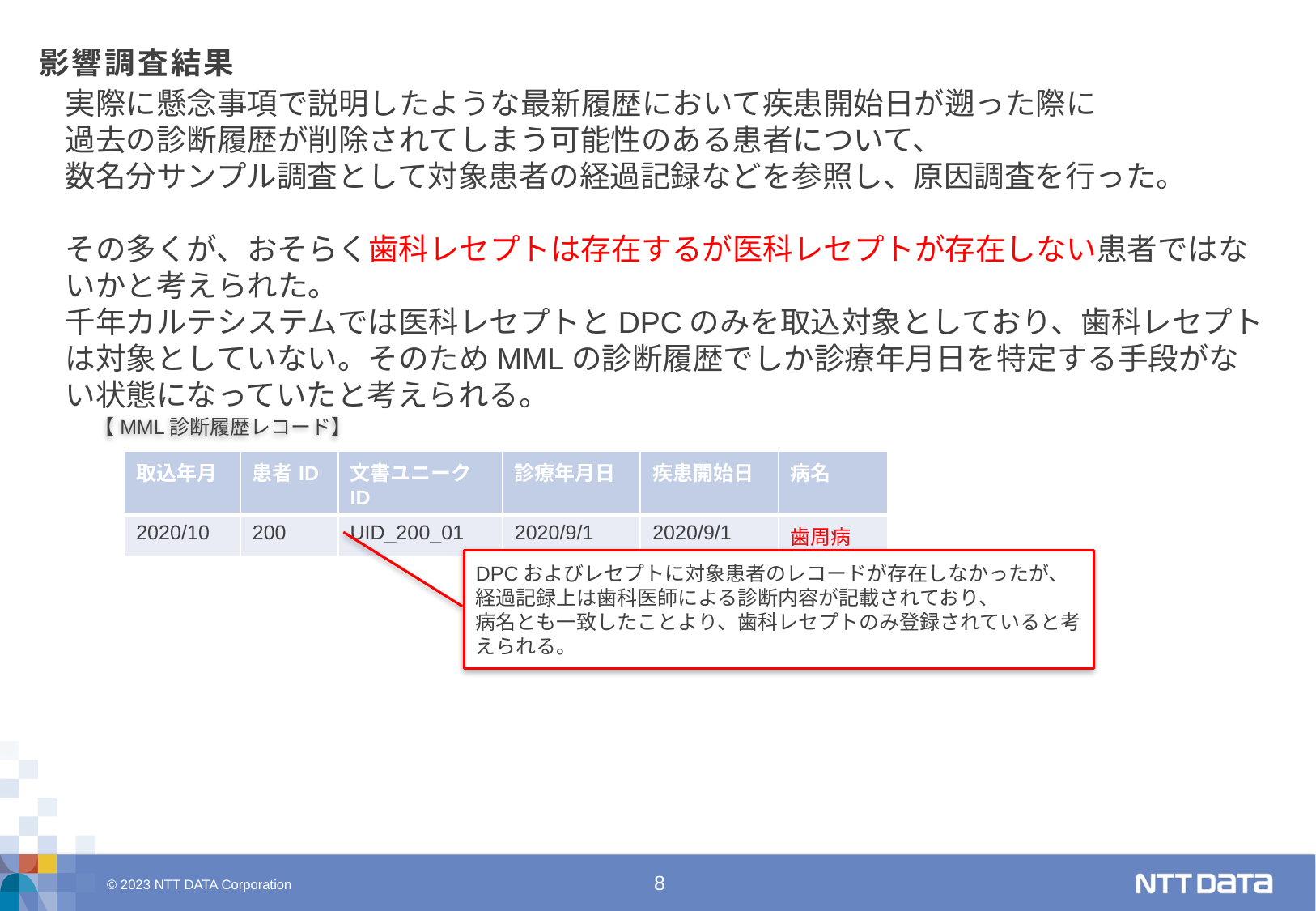

# 影響調査結果

実際に懸念事項で説明したような最新履歴において疾患開始日が遡った際に
過去の診断履歴が削除されてしまう可能性のある患者について、
数名分サンプル調査として対象患者の経過記録などを参照し、原因調査を行った。

その多くが、おそらく歯科レセプトは存在するが医科レセプトが存在しない患者ではないかと考えられた。
千年カルテシステムでは医科レセプトとDPCのみを取込対象としており、歯科レセプトは対象としていない。そのためMMLの診断履歴でしか診療年月日を特定する手段がない状態になっていたと考えられる。
【MML診断履歴レコード】
| 取込年月 | 患者ID | 文書ユニークID | 診療年月日 | 疾患開始日 | 病名 |
| --- | --- | --- | --- | --- | --- |
| 2020/10 | 200 | UID\_200\_01 | 2020/9/1 | 2020/9/1 | 歯周病 |
DPCおよびレセプトに対象患者のレコードが存在しなかったが、
経過記録上は歯科医師による診断内容が記載されており、
病名とも一致したことより、歯科レセプトのみ登録されていると考えられる。